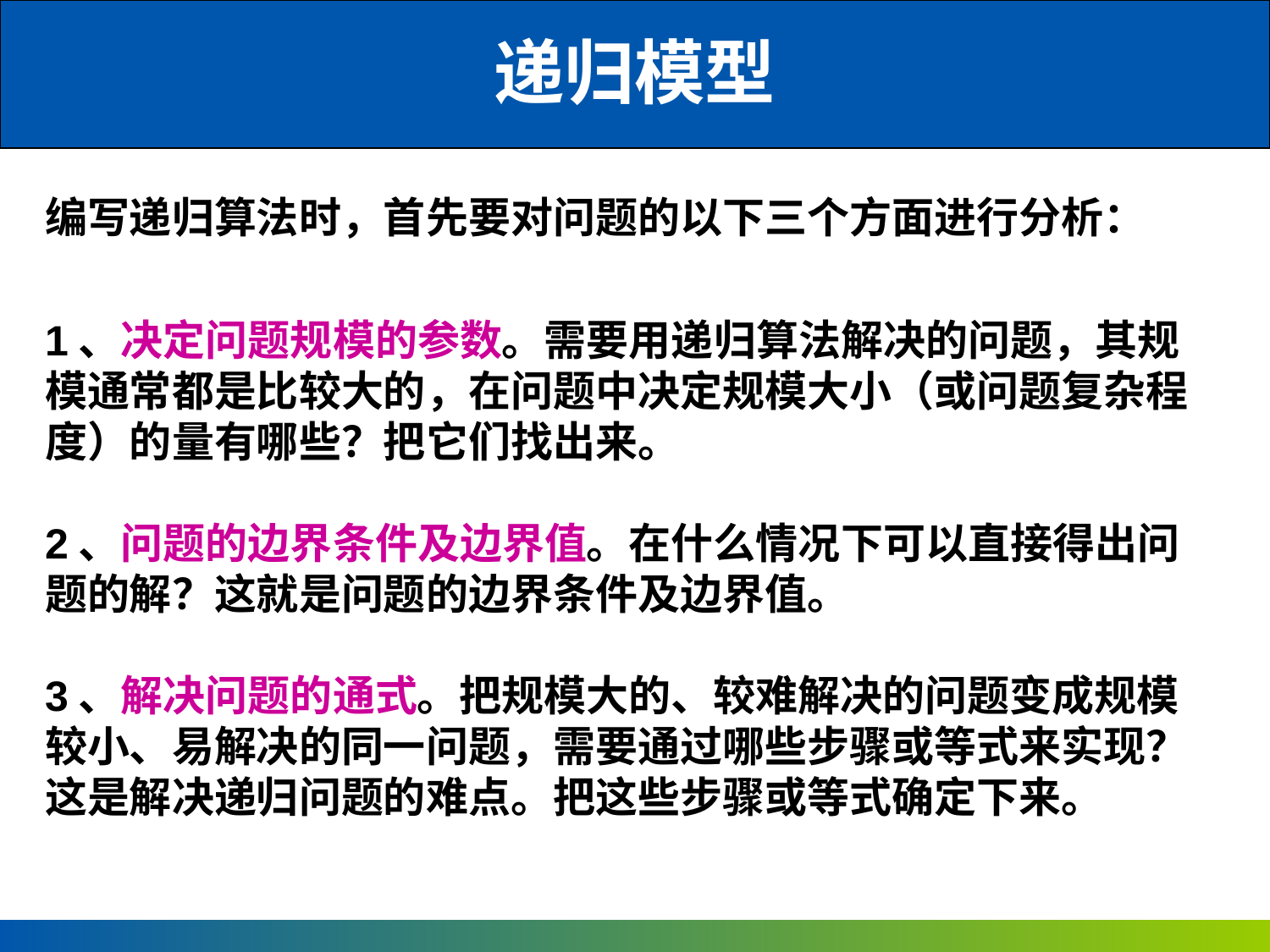

递归模型
编写递归算法时，首先要对问题的以下三个方面进行分析：

1、决定问题规模的参数。需要用递归算法解决的问题，其规模通常都是比较大的，在问题中决定规模大小（或问题复杂程度）的量有哪些？把它们找出来。

2、问题的边界条件及边界值。在什么情况下可以直接得出问题的解？这就是问题的边界条件及边界值。

3、解决问题的通式。把规模大的、较难解决的问题变成规模较小、易解决的同一问题，需要通过哪些步骤或等式来实现？这是解决递归问题的难点。把这些步骤或等式确定下来。